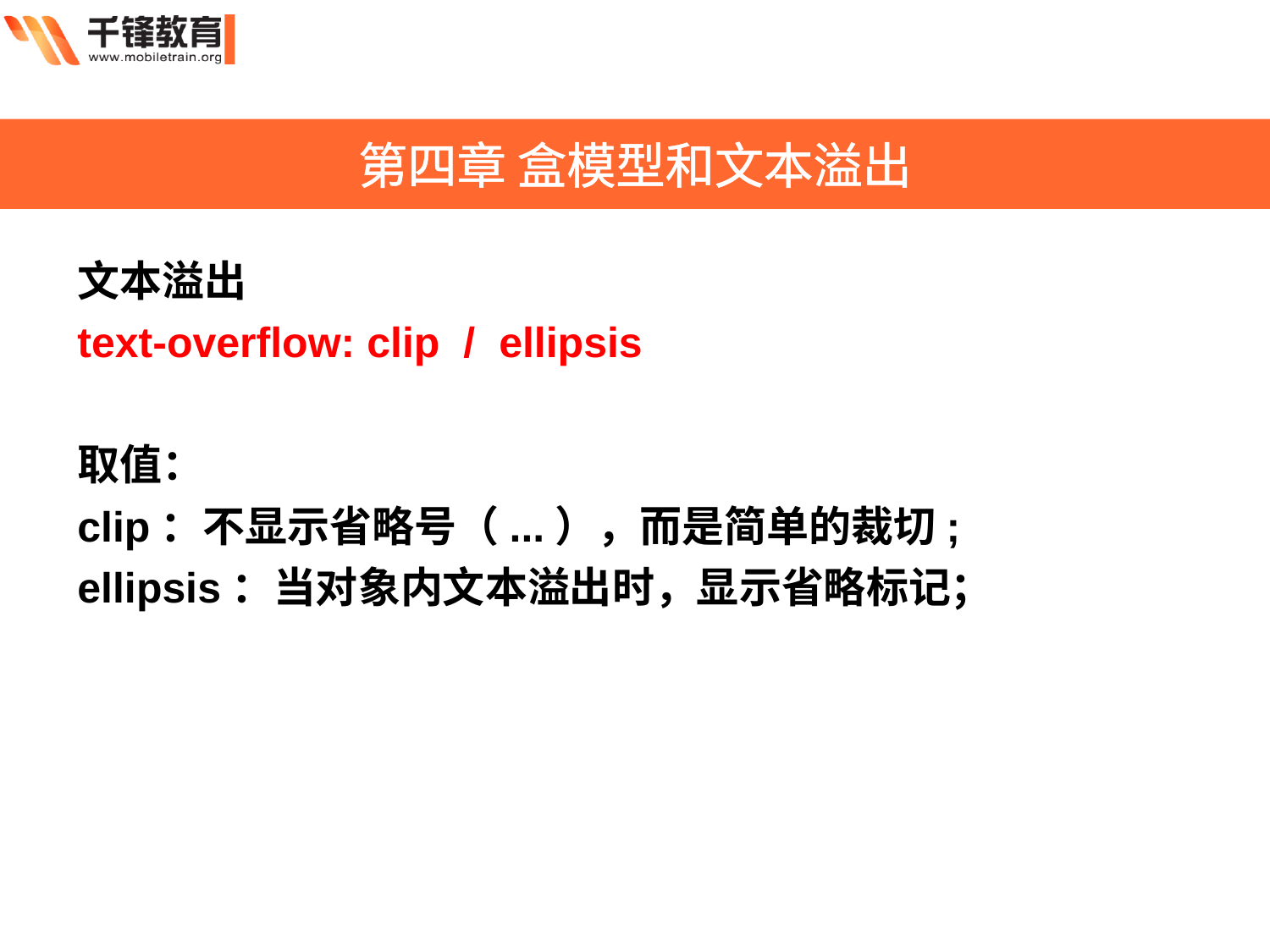

第四章 盒模型和文本溢出
文本溢出
text-overflow: clip  /  ellipsis

取值：
clip：不显示省略号（...），而是简单的裁切;
ellipsis：当对象内文本溢出时，显示省略标记；